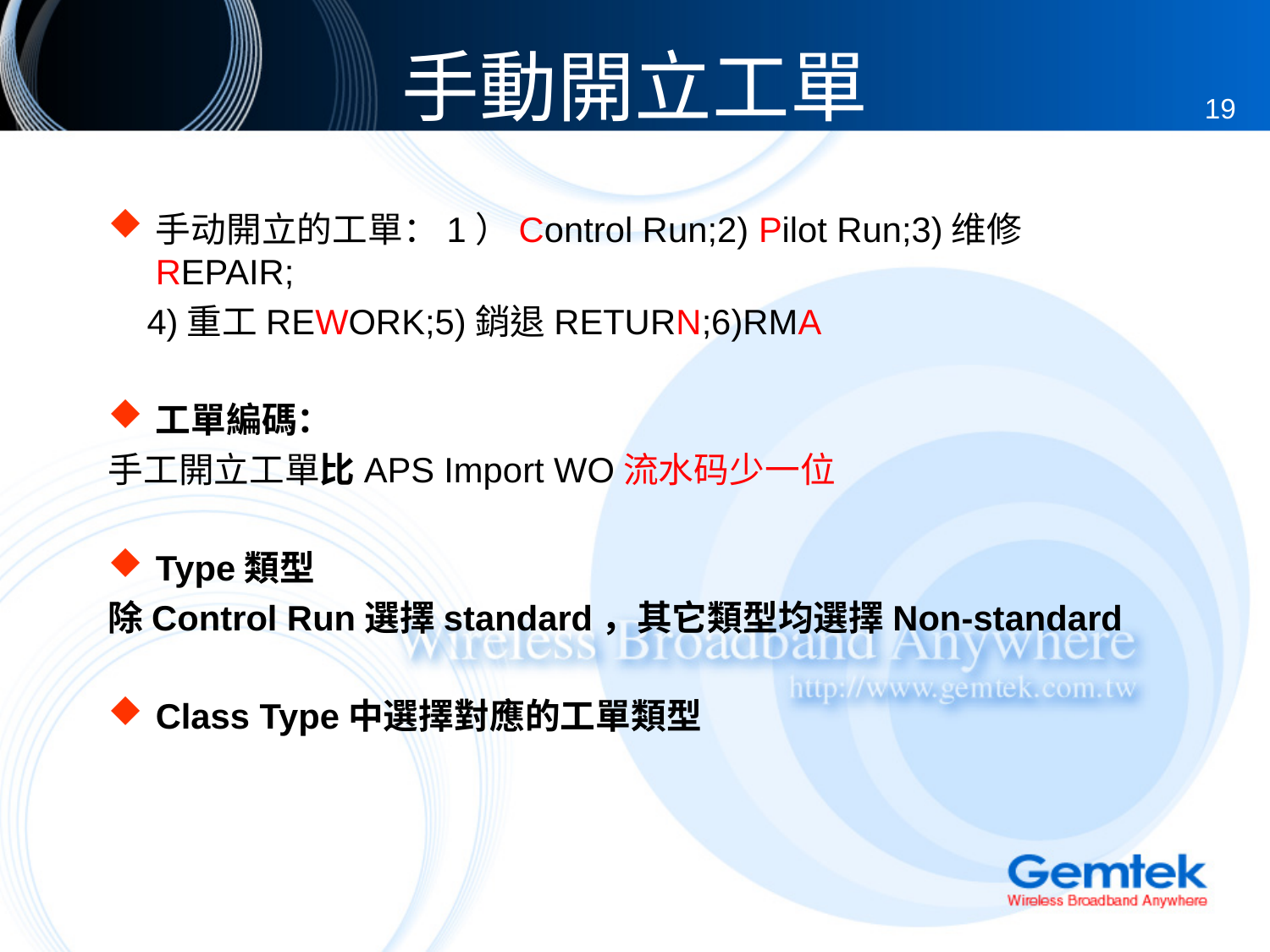

# 手動開立工單
19
手动開立的工單：1）Control Run;2) Pilot Run;3)维修REPAIR;
    4)重工REWORK;5)銷退RETURN;6)RMA

工單編碼：
手工開立工單比APS Import WO流水码少一位

Type類型
除Control Run選擇standard，其它類型均選擇Non-standard

Class Type中選擇對應的工單類型